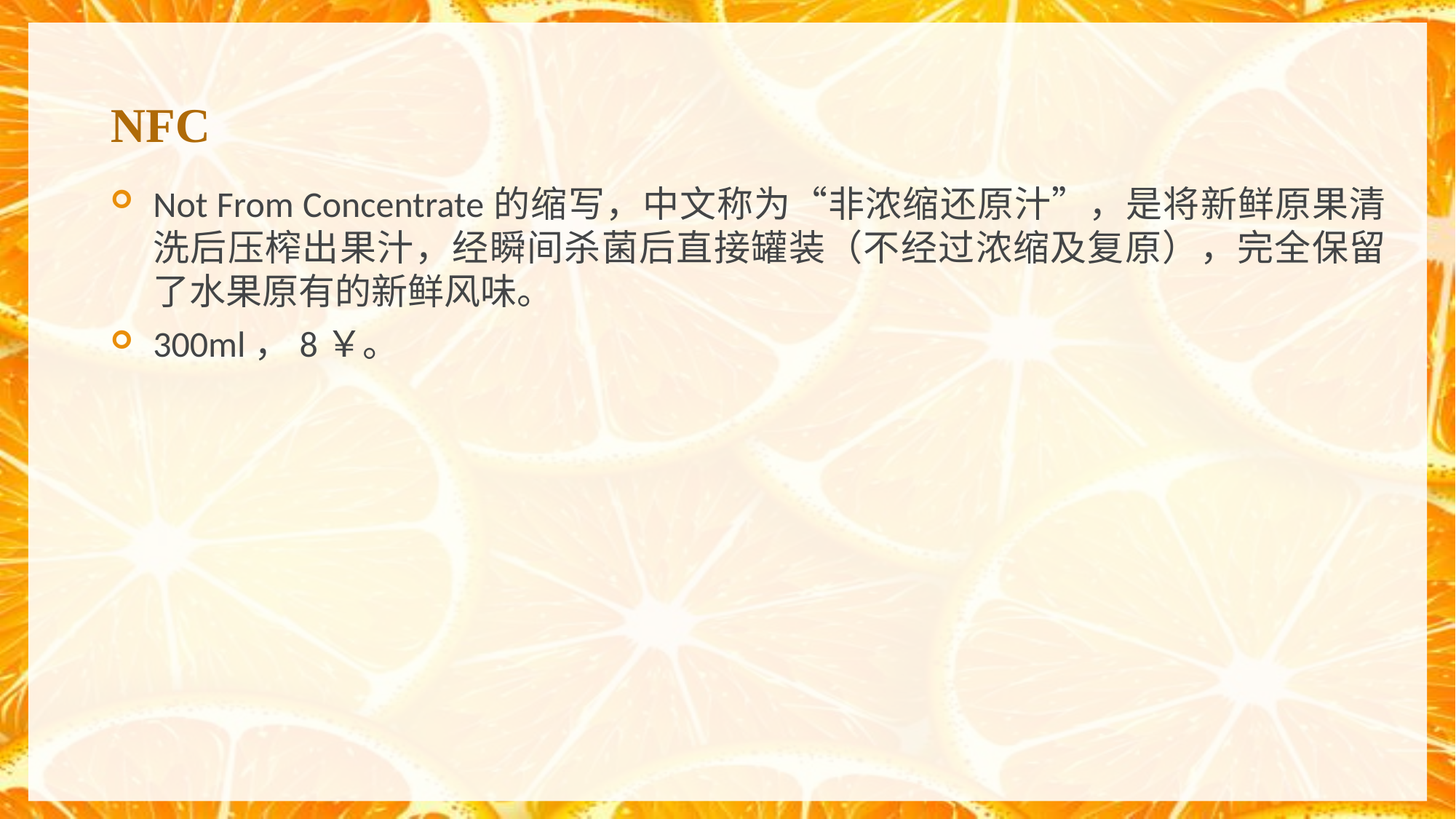

NFC
Not From Concentrate的缩写，中文称为“非浓缩还原汁”，是将新鲜原果清洗后压榨出果汁，经瞬间杀菌后直接罐装（不经过浓缩及复原），完全保留了水果原有的新鲜风味。
300ml，8￥。